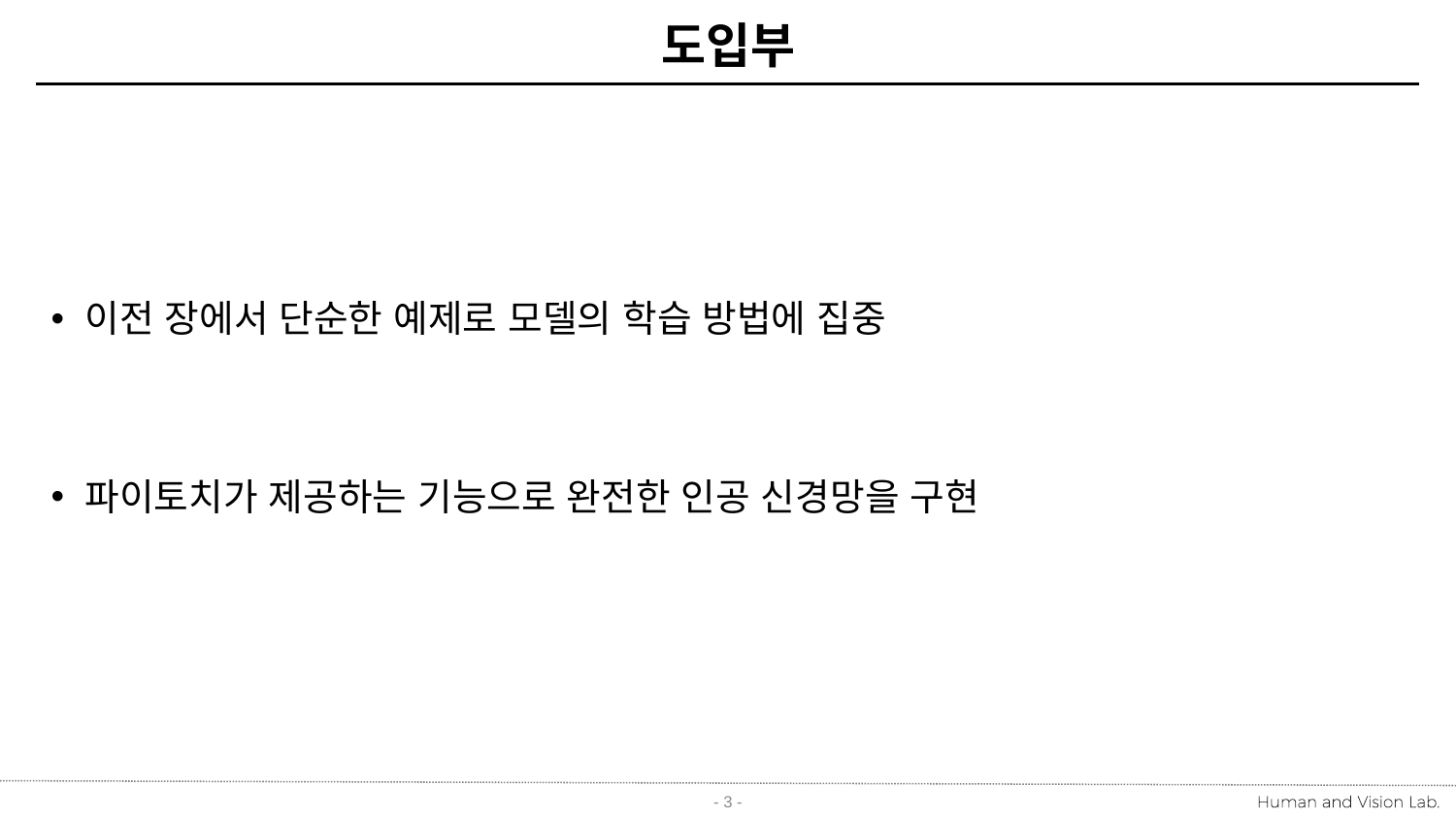

# 도입부
이전 장에서 단순한 예제로 모델의 학습 방법에 집중

파이토치가 제공하는 기능으로 완전한 인공 신경망을 구현
- 3 -